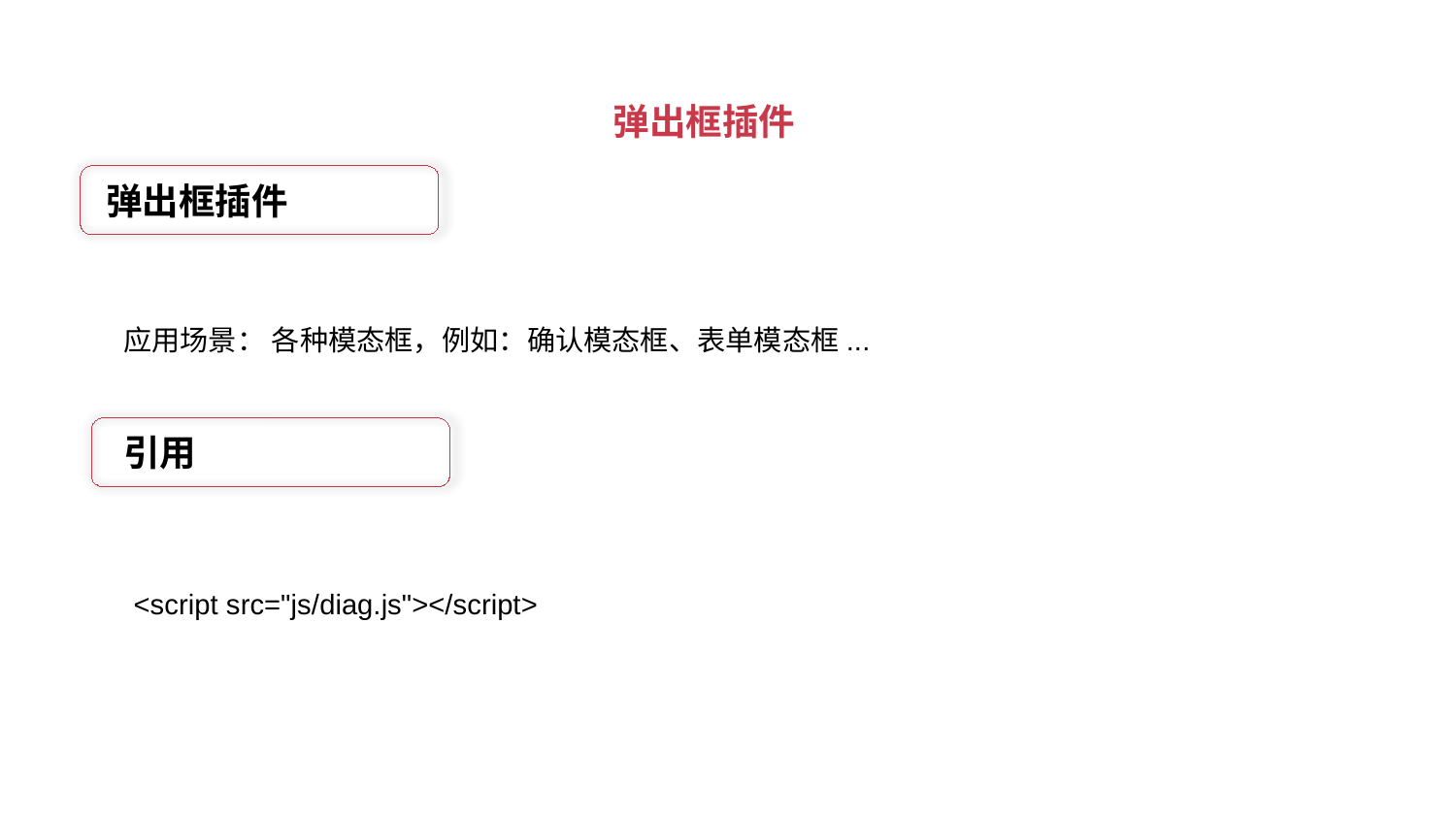

弹出框插件

弹出框插件
应用场景： 各种模态框，例如：确认模态框、表单模态框...

引用
<script src="js/diag.js"></script>